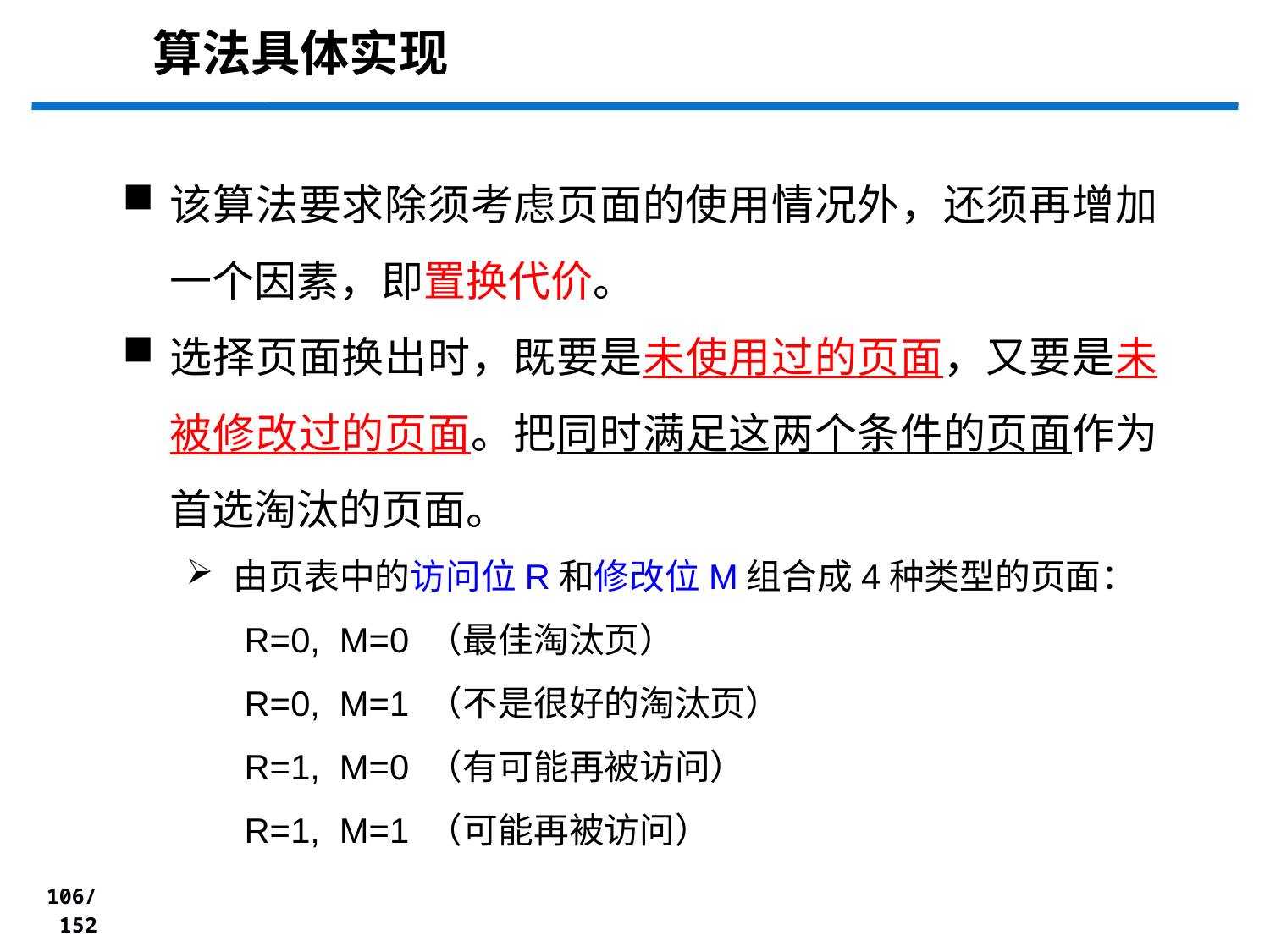

算法具体实现
该算法要求除须考虑页面的使用情况外，还须再增加一个因素，即置换代价。
选择页面换出时，既要是未使用过的页面，又要是未被修改过的页面。把同时满足这两个条件的页面作为首选淘汰的页面。
由页表中的访问位R和修改位M组合成4种类型的页面：
      R=0,  M=0 （最佳淘汰页）
      R=0,  M=1 （不是很好的淘汰页）
      R=1,  M=0 （有可能再被访问）
      R=1,  M=1 （可能再被访问）